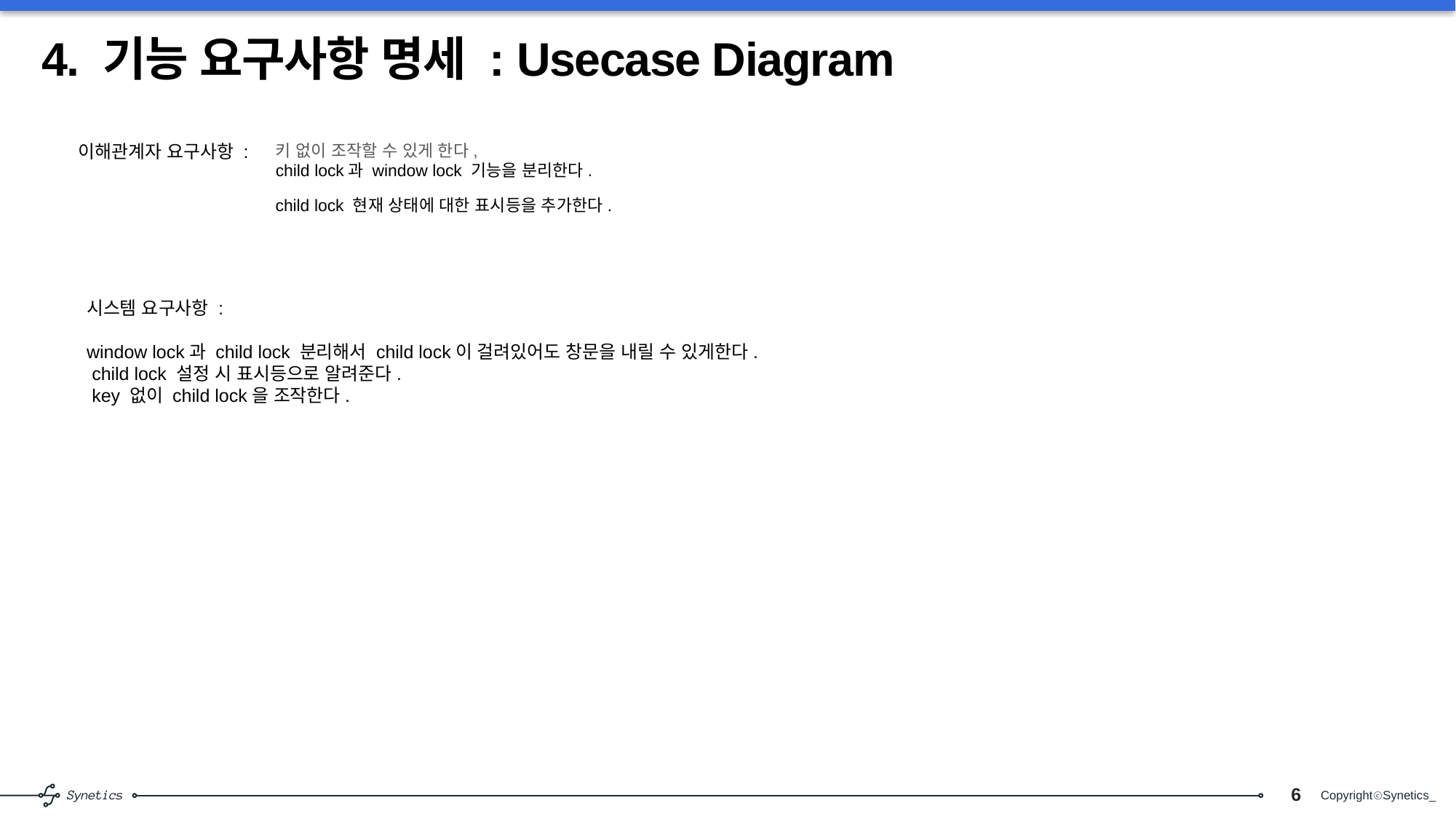

# 4. 기능 요구사항 명세 : Usecase Diagram
이해관계자 요구사항 :
키 없이 조작할 수 있게 한다,
child lock과 window lock 기능을 분리한다.
child lock 현재 상태에 대한 표시등을 추가한다.

시스템 요구사항 :

window lock과 child lock 분리해서 child lock이 걸려있어도 창문을 내릴 수 있게한다.
 child lock 설정 시 표시등으로 알려준다.
 key 없이 child lock을 조작한다.